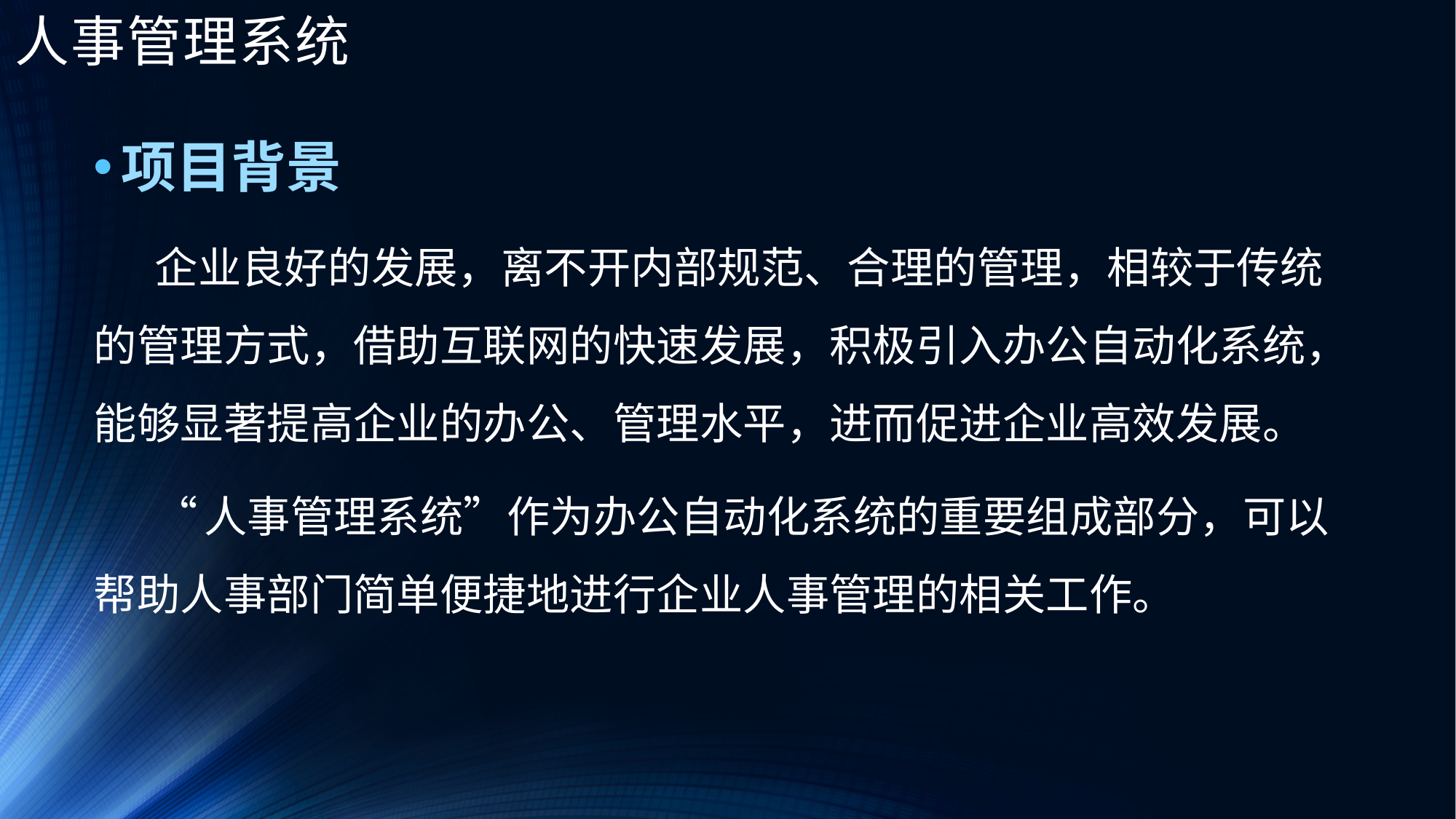

# 人事管理系统
项目背景
	企业良好的发展，离不开内部规范、合理的管理，相较于传统的管理方式，借助互联网的快速发展，积极引入办公自动化系统，能够显著提高企业的办公、管理水平，进而促进企业高效发展。
	“人事管理系统”作为办公自动化系统的重要组成部分，可以帮助人事部门简单便捷地进行企业人事管理的相关工作。